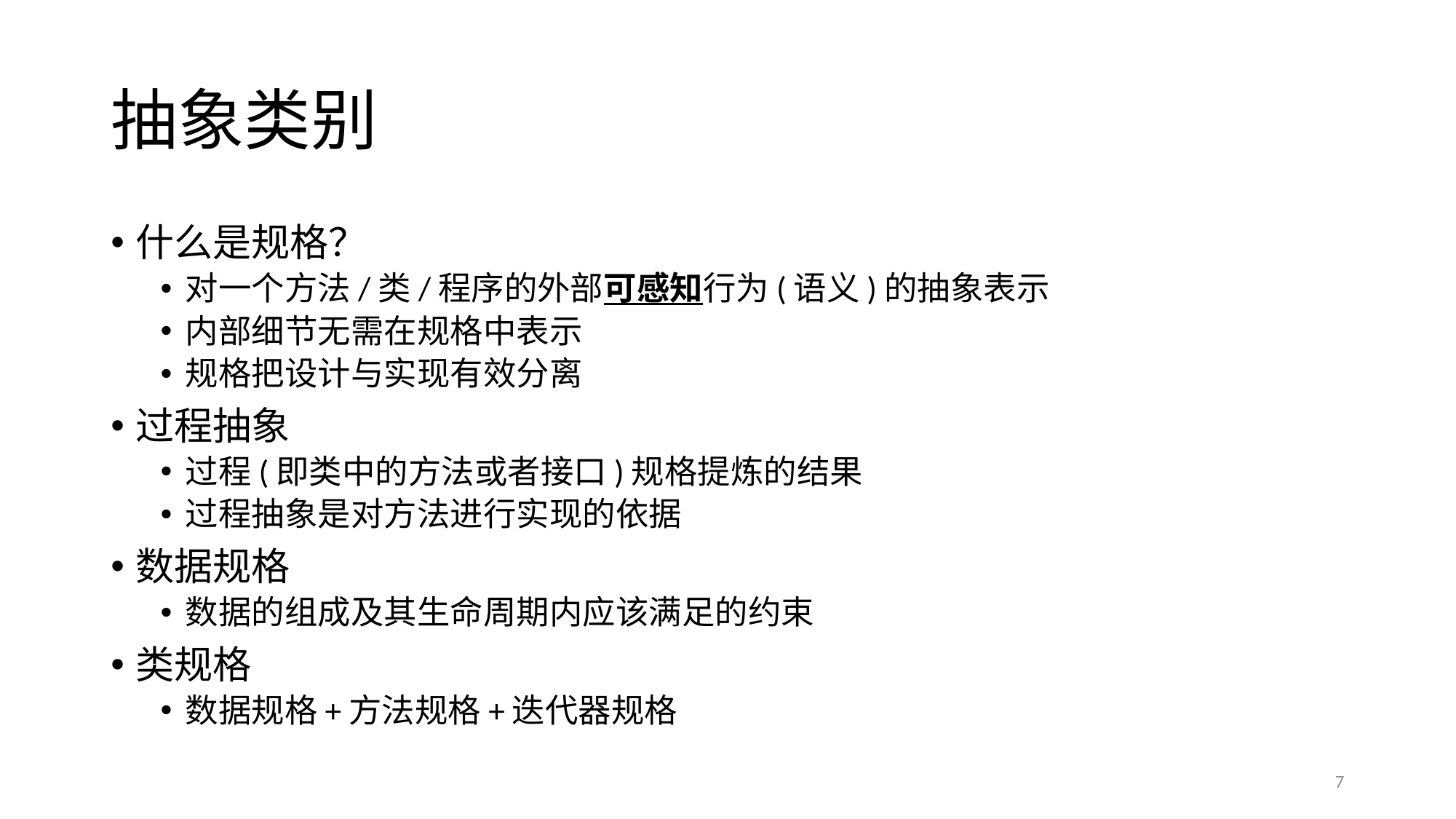

# 抽象类别
什么是规格？
对一个方法/类/程序的外部可感知行为(语义)的抽象表示
内部细节无需在规格中表示
规格把设计与实现有效分离
过程抽象
过程(即类中的方法或者接口)规格提炼的结果
过程抽象是对方法进行实现的依据
数据规格
数据的组成及其生命周期内应该满足的约束
类规格
数据规格+方法规格+迭代器规格
7